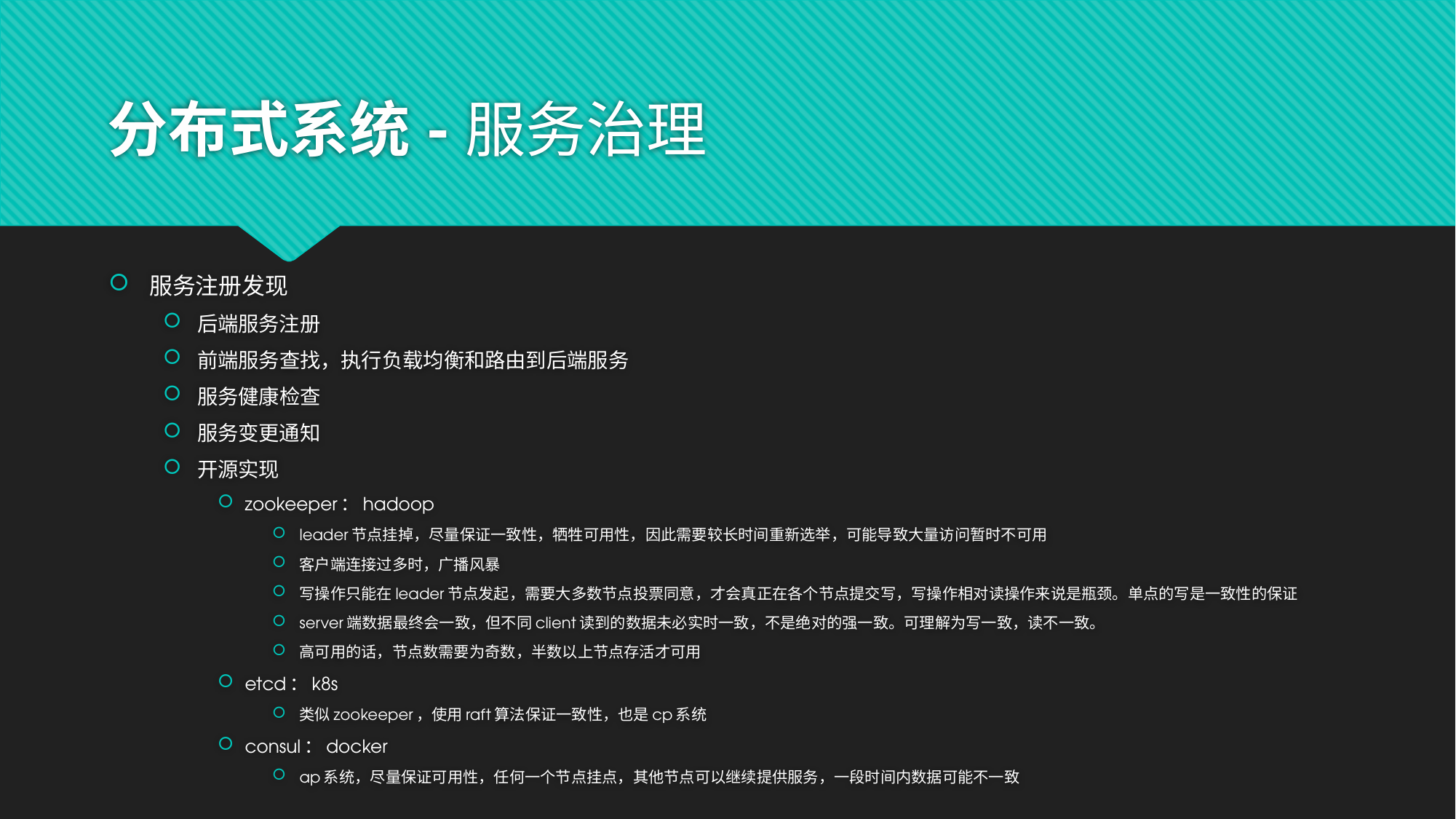

# 分布式系统-服务治理
服务注册发现
后端服务注册
前端服务查找，执行负载均衡和路由到后端服务
服务健康检查
服务变更通知
开源实现
zookeeper：hadoop
leader节点挂掉，尽量保证一致性，牺牲可用性，因此需要较长时间重新选举，可能导致大量访问暂时不可用
客户端连接过多时，广播风暴
写操作只能在leader节点发起，需要大多数节点投票同意，才会真正在各个节点提交写，写操作相对读操作来说是瓶颈。单点的写是一致性的保证
server端数据最终会一致，但不同client读到的数据未必实时一致，不是绝对的强一致。可理解为写一致，读不一致。
高可用的话，节点数需要为奇数，半数以上节点存活才可用
etcd：k8s
类似zookeeper，使用raft算法保证一致性，也是cp系统
consul：docker
ap系统，尽量保证可用性，任何一个节点挂点，其他节点可以继续提供服务，一段时间内数据可能不一致